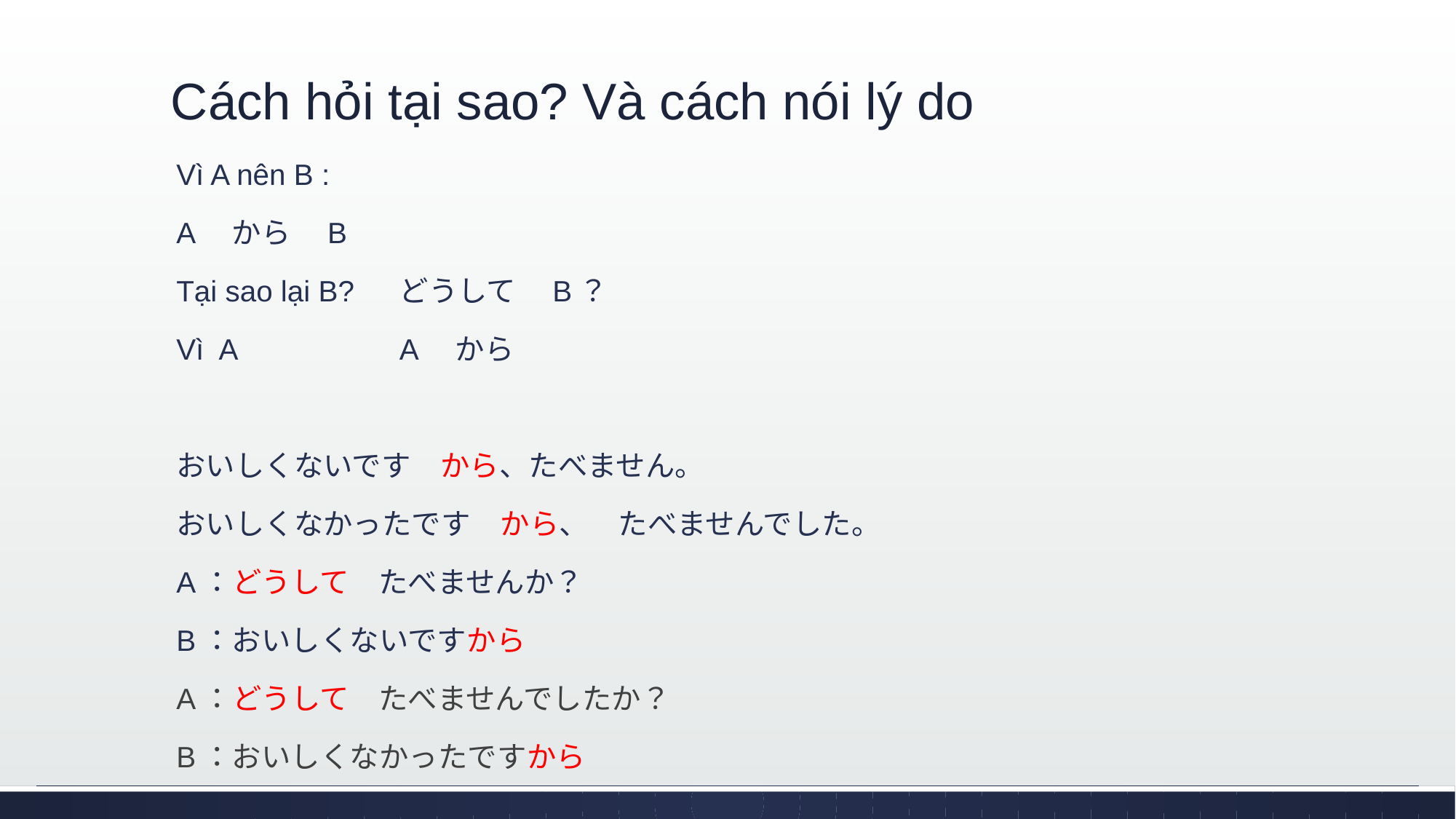

# Cách hỏi tại sao? Và cách nói lý do
Vì A nên B :
A　から　B
Tại sao lại B? 　どうして　B？
Vì  A　　　　　A　から

おいしくないです　から、たべません。
おいしくなかったです　から、　たべませんでした。
A：どうして　たべませんか？
B：おいしくないですから
A：どうして　たべませんでしたか？
B：おいしくなかったですから